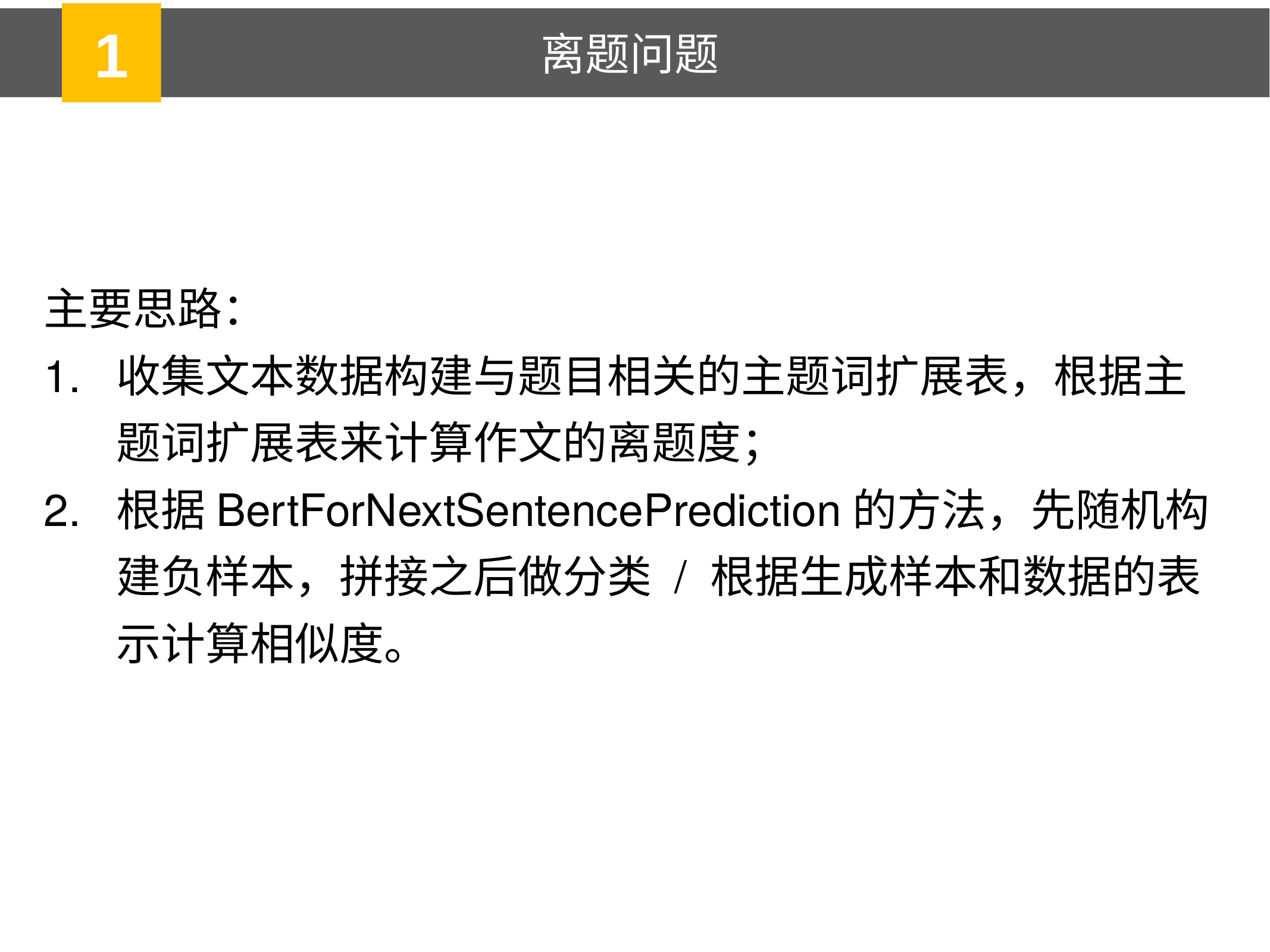

1

离题问题
主要思路：
收集文本数据构建与题目相关的主题词扩展表，根据主题词扩展表来计算作文的离题度；
根据BertForNextSentencePrediction的方法，先随机构建负样本，拼接之后做分类 / 根据生成样本和数据的表示计算相似度。